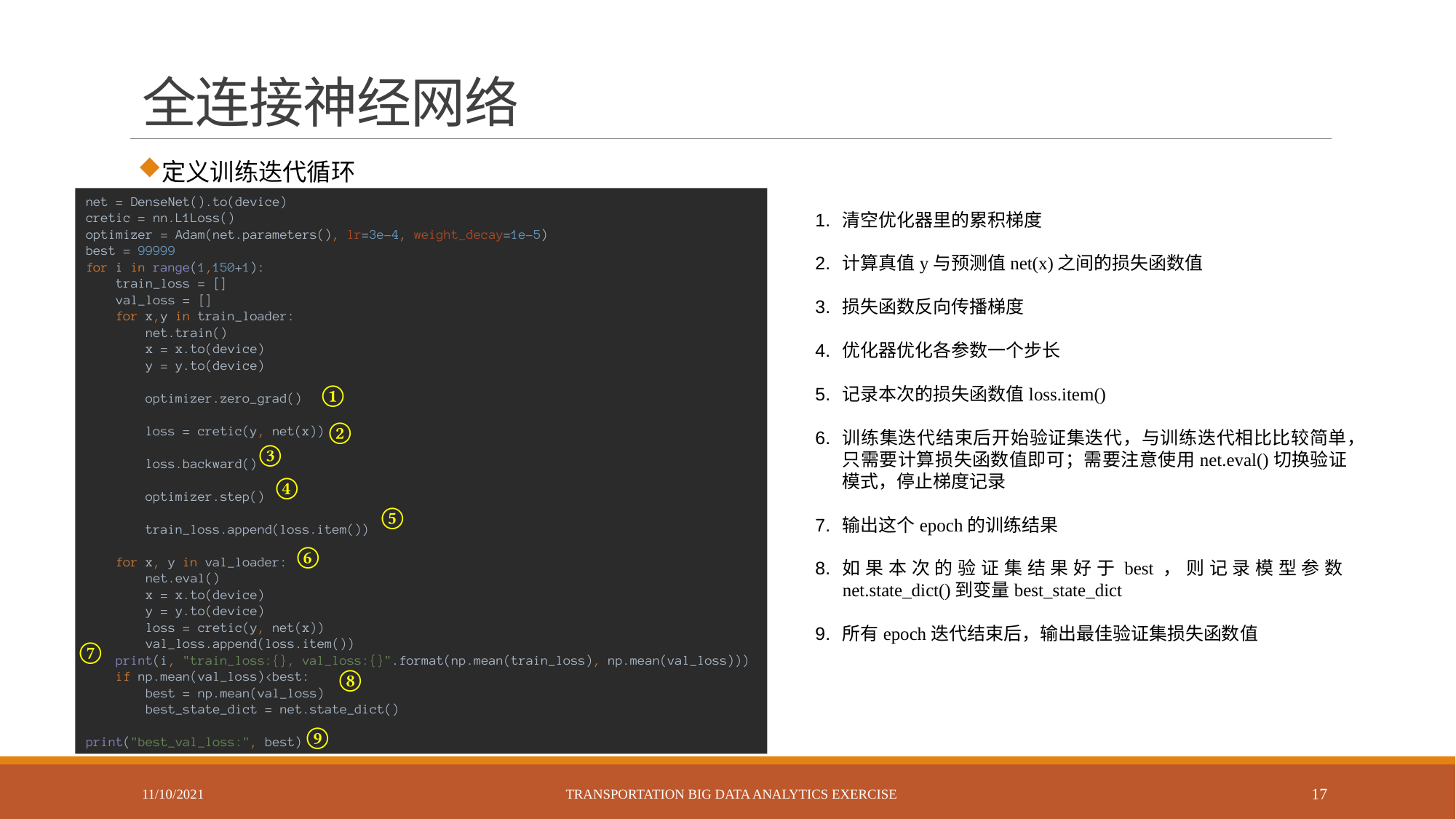

# 全连接神经网络
定义训练迭代循环
net = DenseNet().to(device)
cretic = nn.L1Loss()
optimizer = Adam(net.parameters(), lr=3e-4, weight_decay=1e-5)
best = 99999
for i in range(1,150+1):
    train_loss = []
    val_loss = []
    for x,y in train_loader:
        net.train()
        x = x.to(device)
        y = y.to(device)
        optimizer.zero_grad()
        loss = cretic(y, net(x))
        loss.backward()
        optimizer.step()
        train_loss.append(loss.item())
    for x, y in val_loader:
        net.eval()
        x = x.to(device)
        y = y.to(device)
        loss = cretic(y, net(x))
        val_loss.append(loss.item())
    print(i, "train_loss:{}, val_loss:{}".format(np.mean(train_loss), np.mean(val_loss)))
    if np.mean(val_loss)<best:
        best = np.mean(val_loss)
        best_state_dict = net.state_dict()
print("best_val_loss:", best)
清空优化器里的累积梯度

计算真值y与预测值net(x)之间的损失函数值

损失函数反向传播梯度

优化器优化各参数一个步长

记录本次的损失函数值loss.item()

训练集迭代结束后开始验证集迭代，与训练迭代相比比较简单，只需要计算损失函数值即可；需要注意使用net.eval()切换验证模式，停止梯度记录

输出这个epoch的训练结果

如果本次的验证集结果好于best，则记录模型参数net.state_dict()到变量best_state_dict

所有epoch迭代结束后，输出最佳验证集损失函数值
①
②
③
④
⑤
⑥
⑦
⑧
⑨
11/10/2021
Transportation Big Data Analytics exercise
17